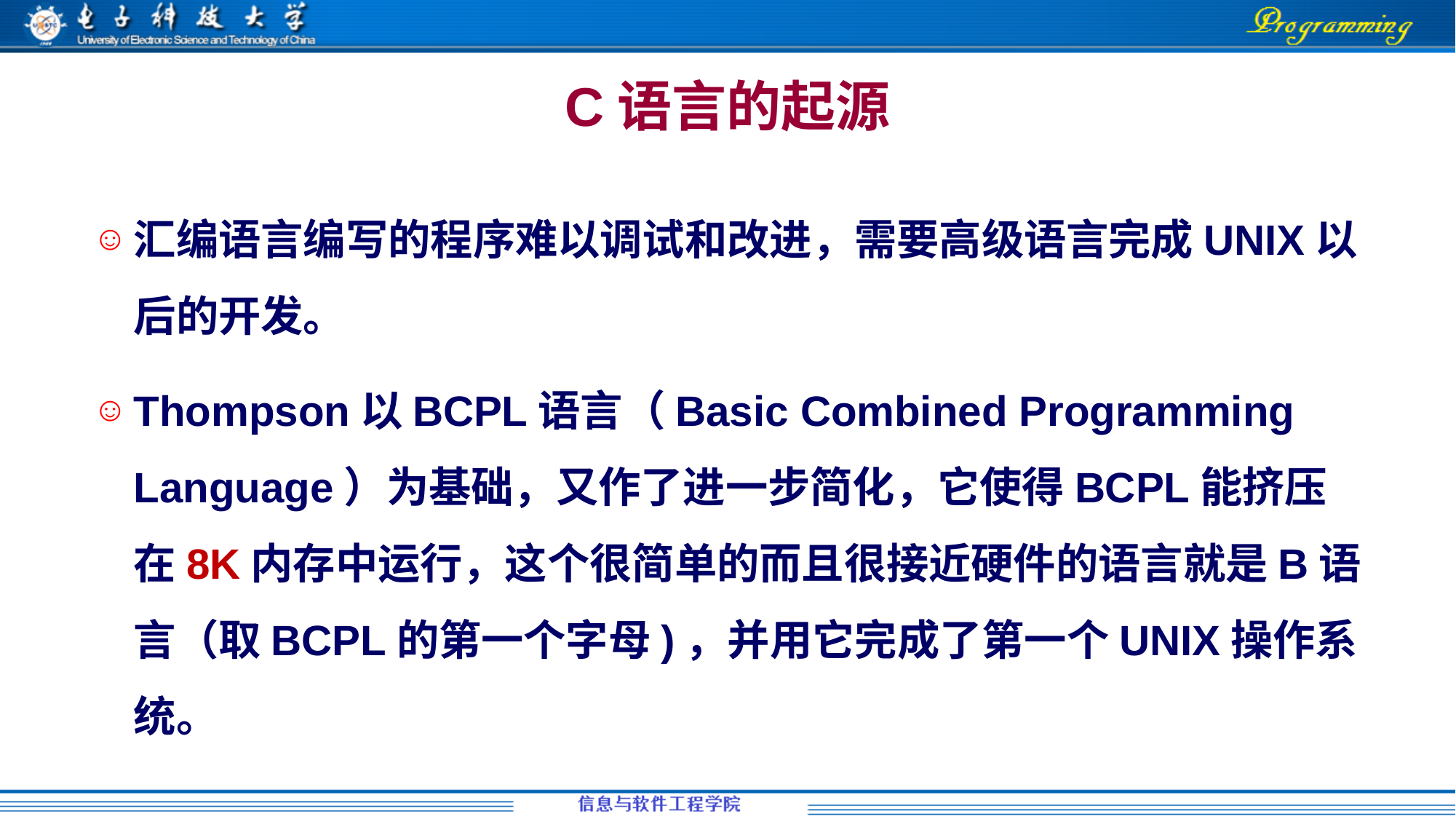

# C语言的起源
汇编语言编写的程序难以调试和改进，需要高级语言完成UNIX以后的开发。
Thompson以BCPL语言（Basic Combined Programming Language）为基础，又作了进一步简化，它使得BCPL能挤压在8K内存中运行，这个很简单的而且很接近硬件的语言就是B语言（取BCPL的第一个字母)，并用它完成了第一个UNIX操作系统。